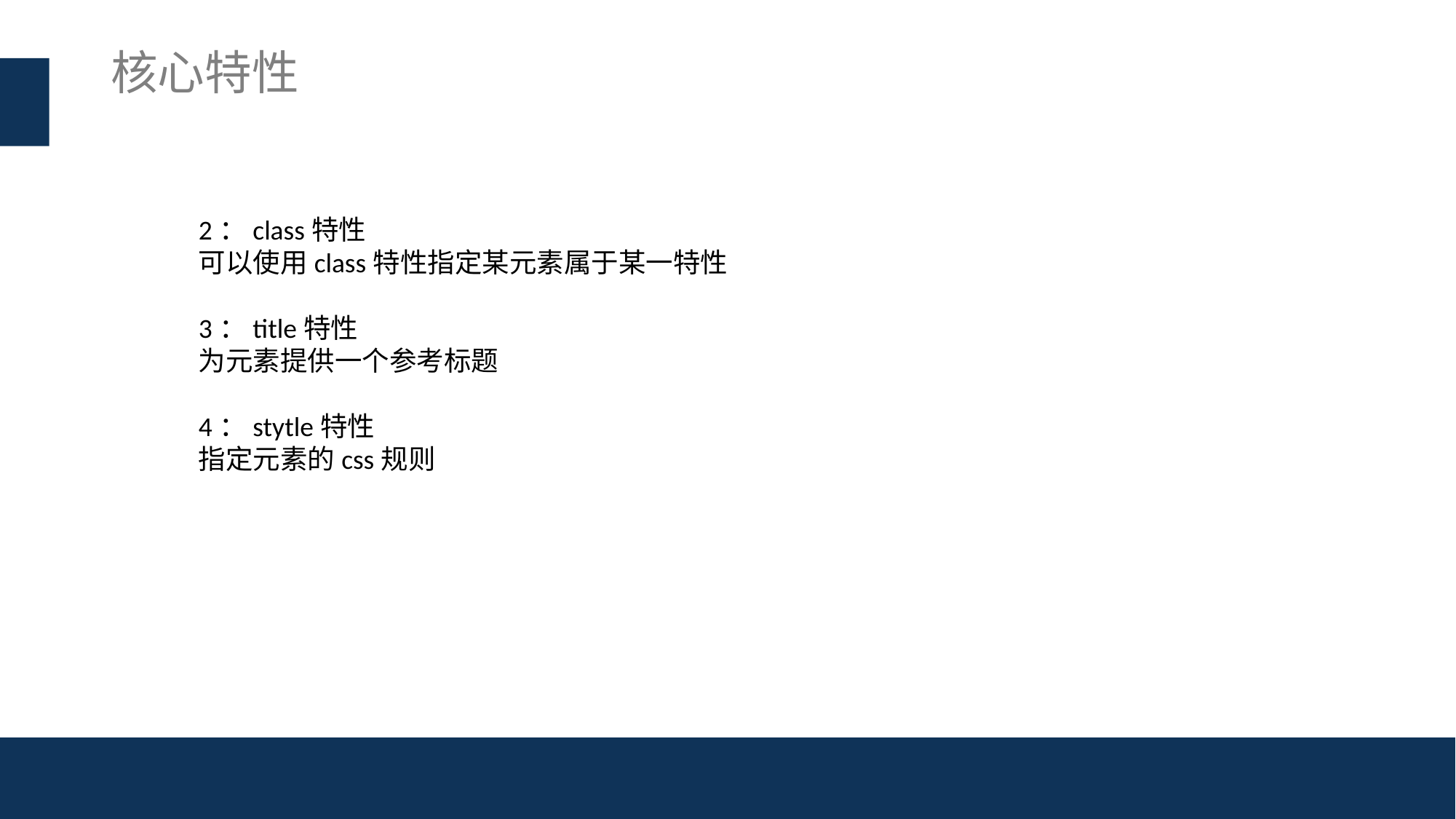

# 核心特性

2：class特性
可以使用class特性指定某元素属于某一特性

3：title特性
为元素提供一个参考标题

4：stytle特性
指定元素的css规则